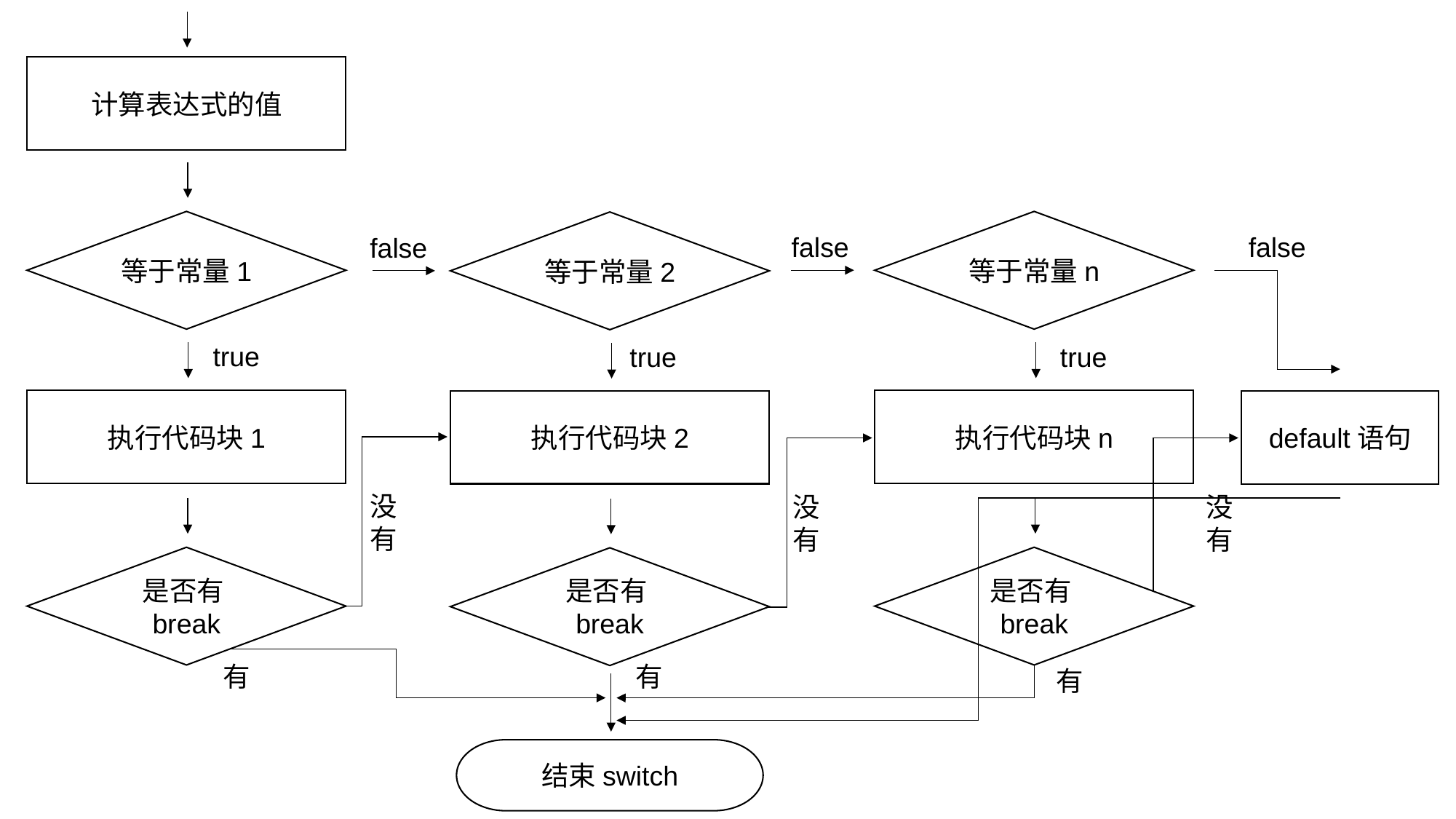

计算表达式的值
等于常量1
等于常量n
等于常量2
false
false
false
true
true
true
执行代码块1
执行代码块n
执行代码块2
default语句
true
true
没有
没有
没有
是否有break
是否有break
是否有break
有
有
有
结束switch